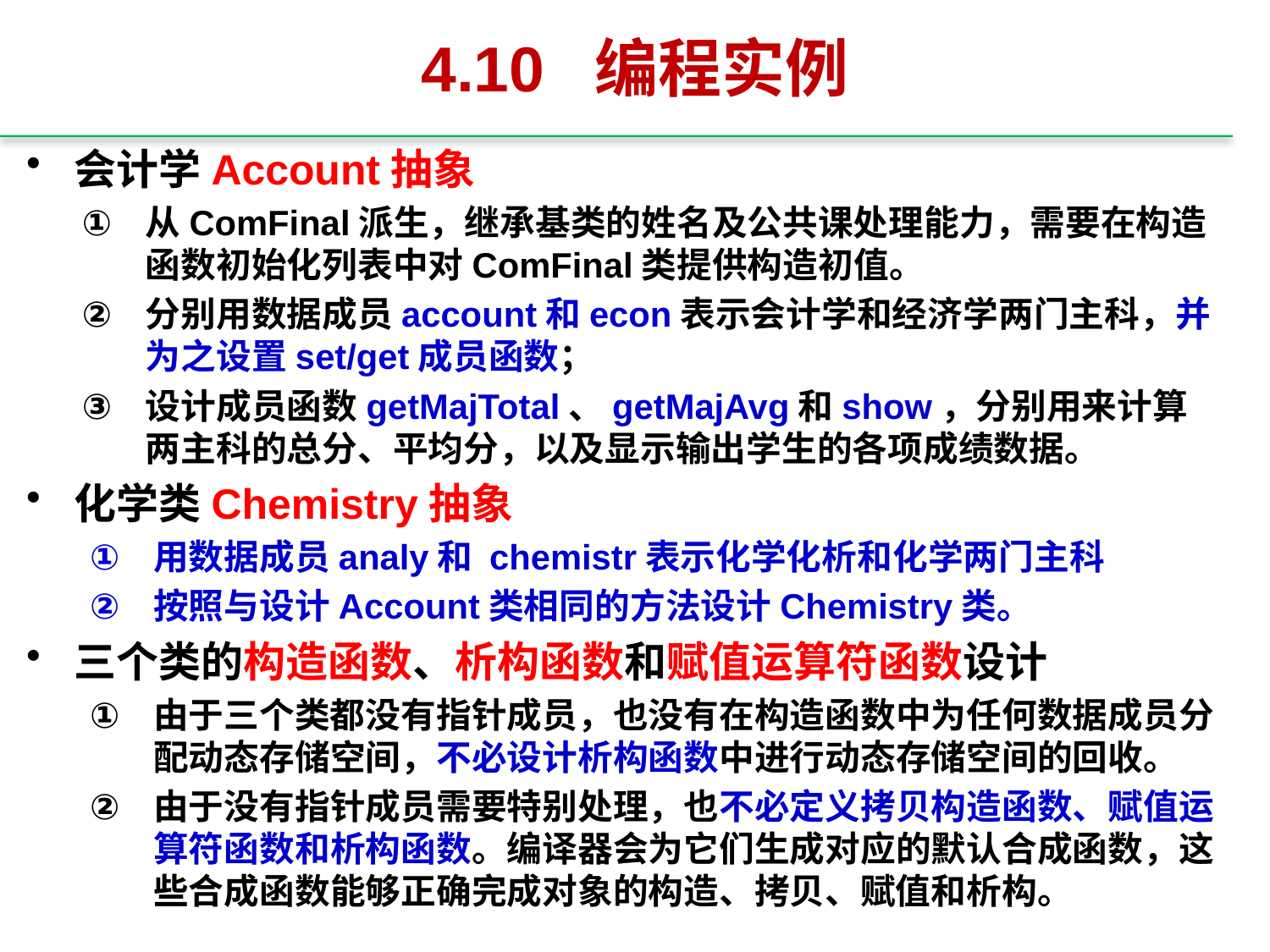

# 4.10  编程实例
会计学Account抽象
从ComFinal派生，继承基类的姓名及公共课处理能力，需要在构造函数初始化列表中对ComFinal类提供构造初值。
分别用数据成员account和econ表示会计学和经济学两门主科，并为之设置set/get成员函数；
设计成员函数getMajTotal、getMajAvg和show，分别用来计算两主科的总分、平均分，以及显示输出学生的各项成绩数据。
化学类Chemistry抽象
用数据成员analy和 chemistr表示化学化析和化学两门主科
按照与设计Account类相同的方法设计Chemistry类。
三个类的构造函数、析构函数和赋值运算符函数设计
由于三个类都没有指针成员，也没有在构造函数中为任何数据成员分配动态存储空间，不必设计析构函数中进行动态存储空间的回收。
由于没有指针成员需要特别处理，也不必定义拷贝构造函数、赋值运算符函数和析构函数。编译器会为它们生成对应的默认合成函数，这些合成函数能够正确完成对象的构造、拷贝、赋值和析构。